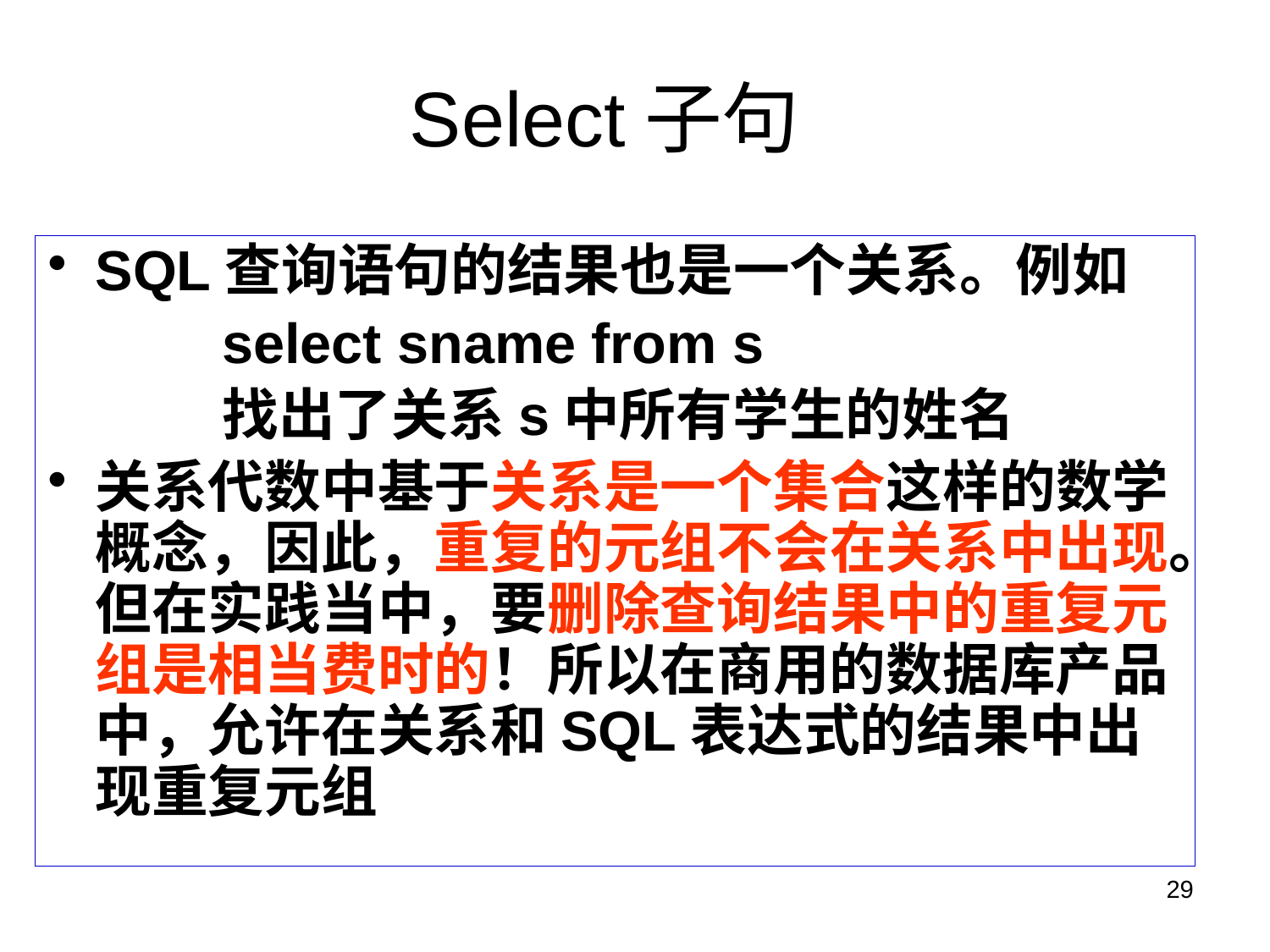

# Select子句
SQL查询语句的结果也是一个关系。例如
		select sname from s
		找出了关系s中所有学生的姓名
关系代数中基于关系是一个集合这样的数学概念，因此，重复的元组不会在关系中出现。但在实践当中，要删除查询结果中的重复元组是相当费时的！所以在商用的数据库产品中，允许在关系和SQL表达式的结果中出现重复元组
29